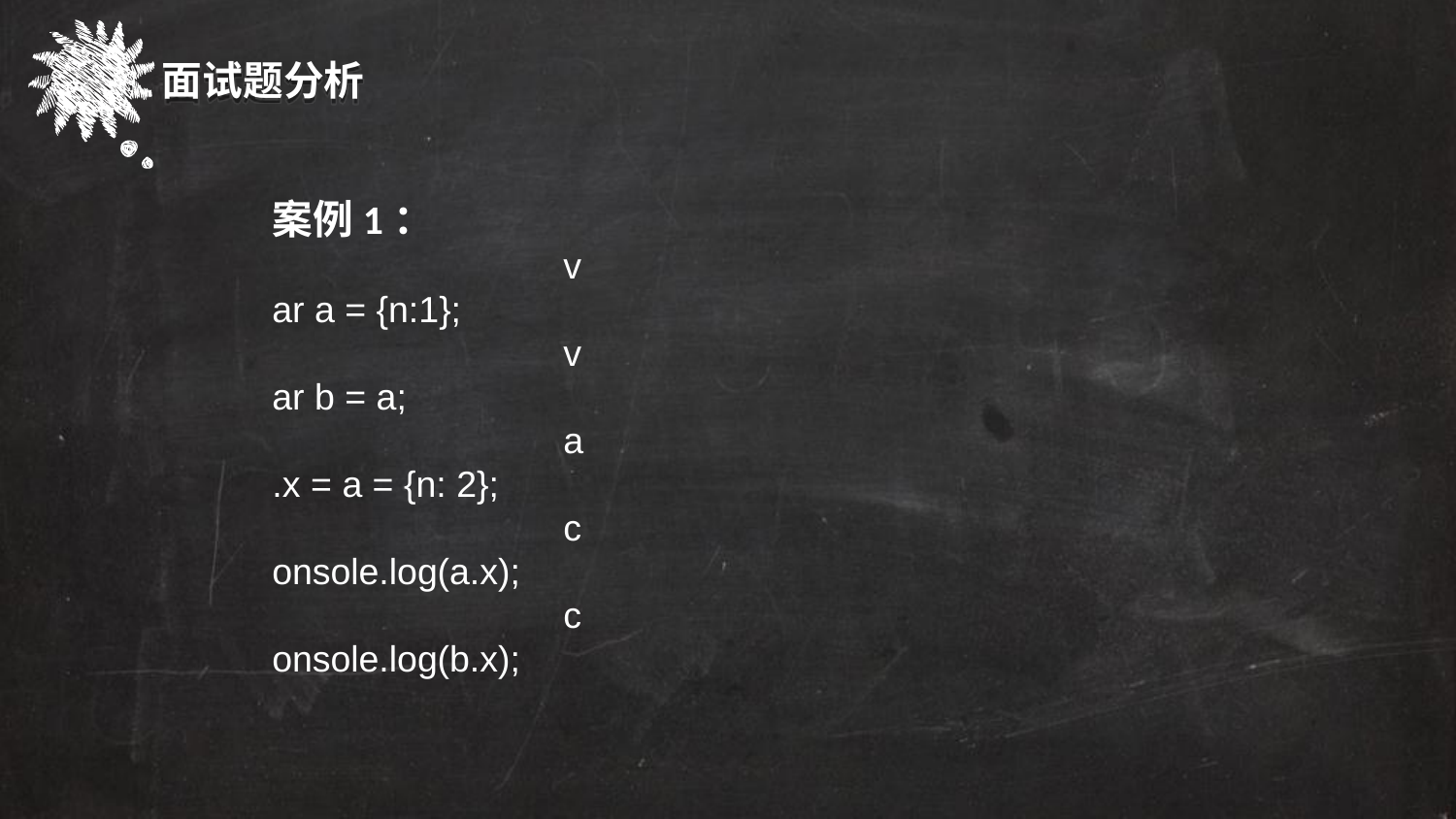

面试题分析
案例1：
var a = {n:1};
var b = a;
a.x = a = {n: 2};
console.log(a.x);
console.log(b.x);